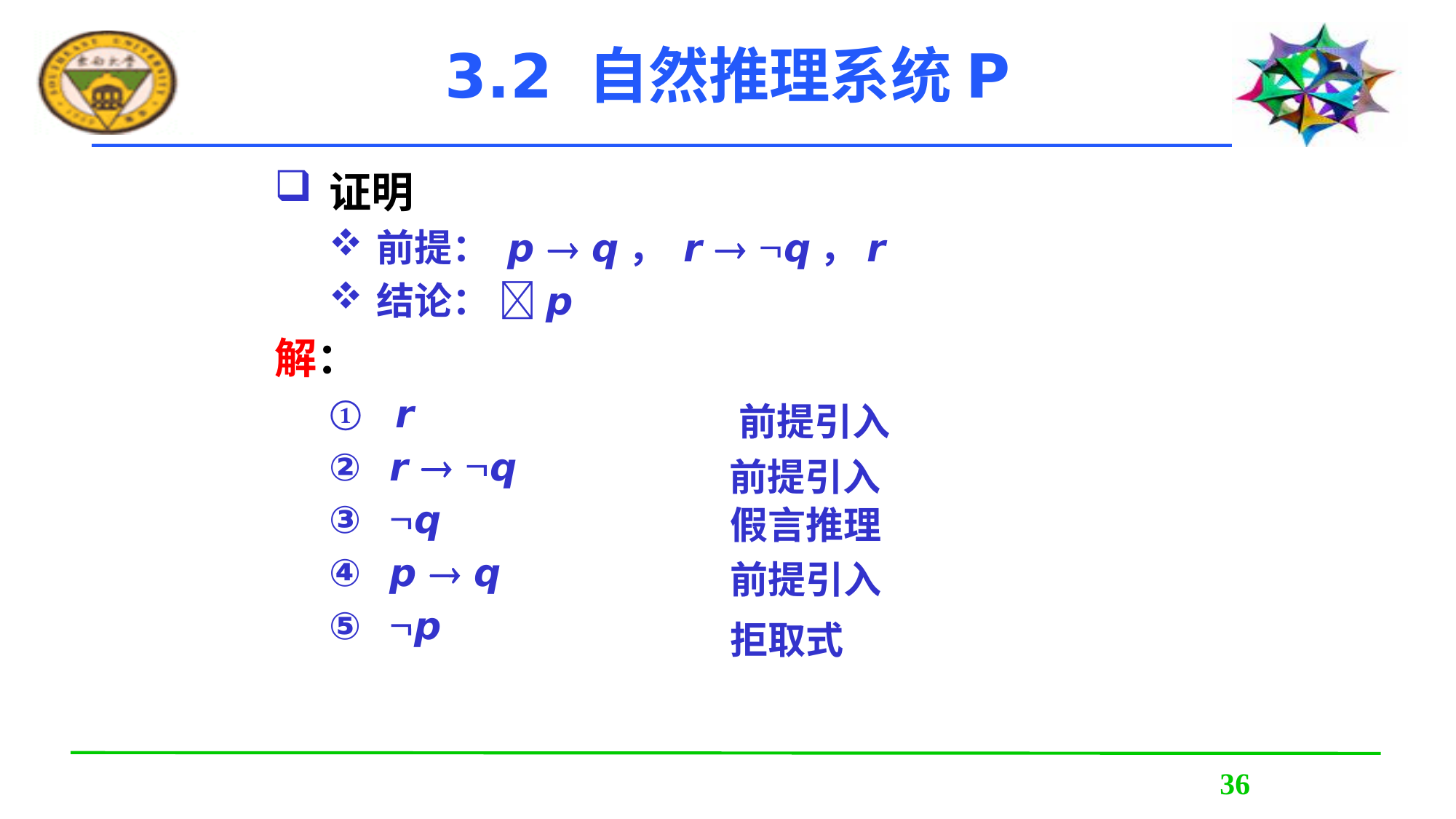

# 3.2 自然推理系统P
证明
前提： p → q， r → ¬q，r
结论： ¬p
解：
  r
 r → ¬q
 ¬q
 p → q
 ¬p
 前提引入
前提引入
假言推理
前提引入
拒取式